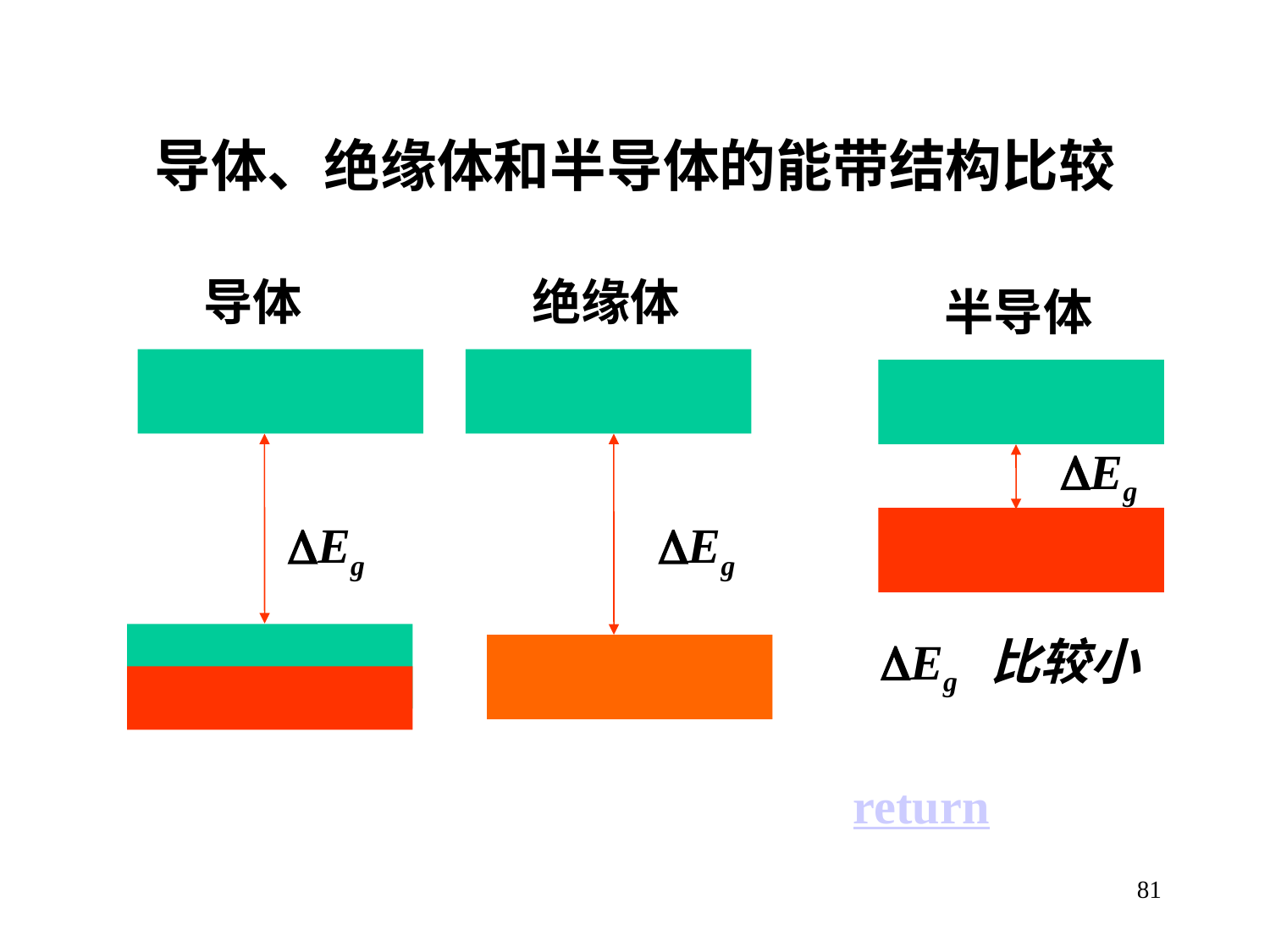

# 导体、绝缘体和半导体的能带结构比较
导体
绝缘体

半导体

ΔEg

ΔEg
ΔEg

ΔEg   比较小

return
81